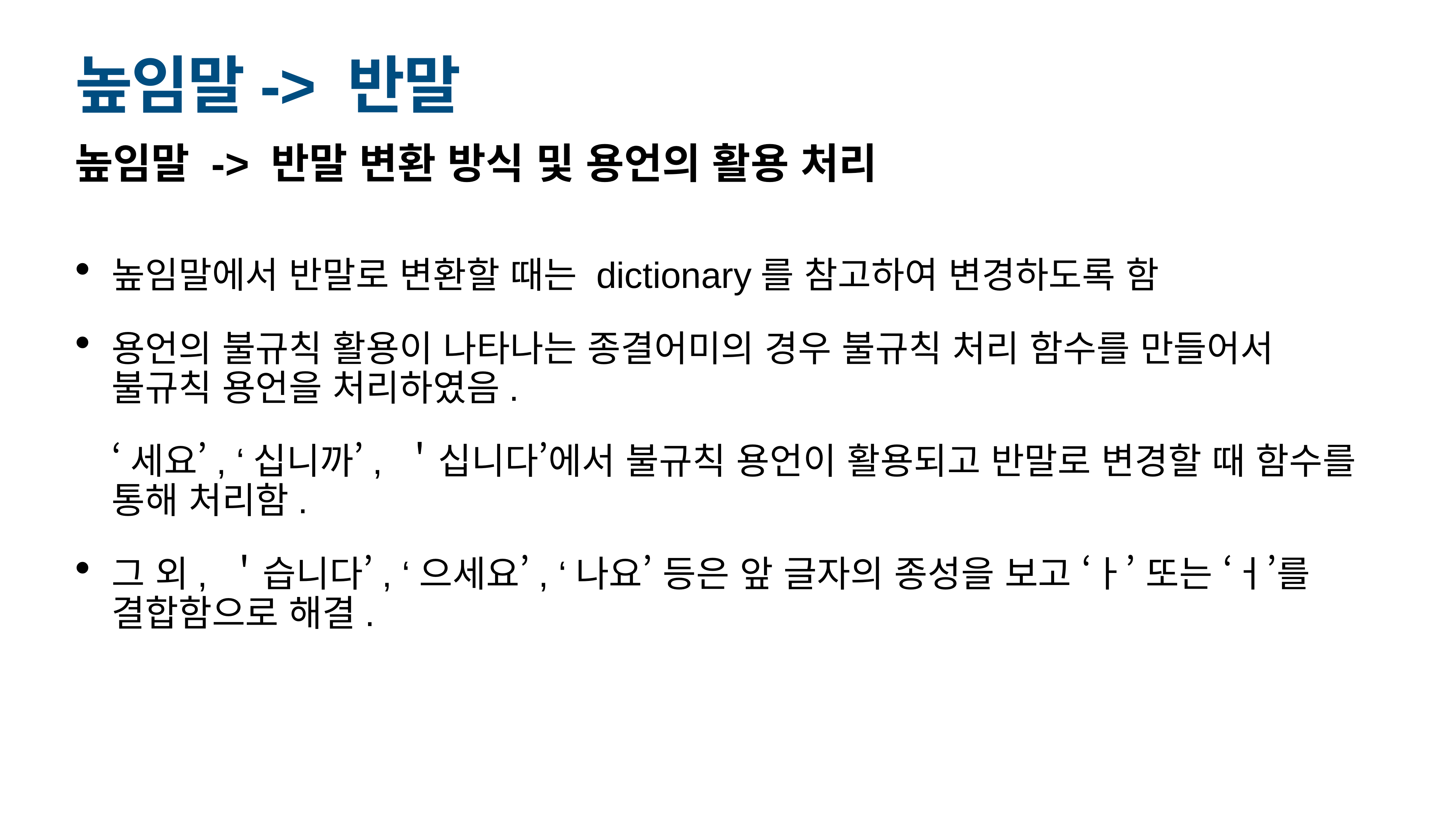

# 높임말-> 반말
높임말 -> 반말 변환 방식 및 용언의 활용 처리
높임말에서 반말로 변환할 때는 dictionary를 참고하여 변경하도록 함
용언의 불규칙 활용이 나타나는 종결어미의 경우 불규칙 처리 함수를 만들어서 불규칙 용언을 처리하였음.
‘세요’, ‘십니까’, ＇십니다’에서 불규칙 용언이 활용되고 반말로 변경할 때 함수를 통해 처리함.
그 외, ＇습니다’, ‘으세요’, ‘나요’ 등은 앞 글자의 종성을 보고 ‘ㅏ’ 또는 ‘ㅓ’를 결합함으로 해결.